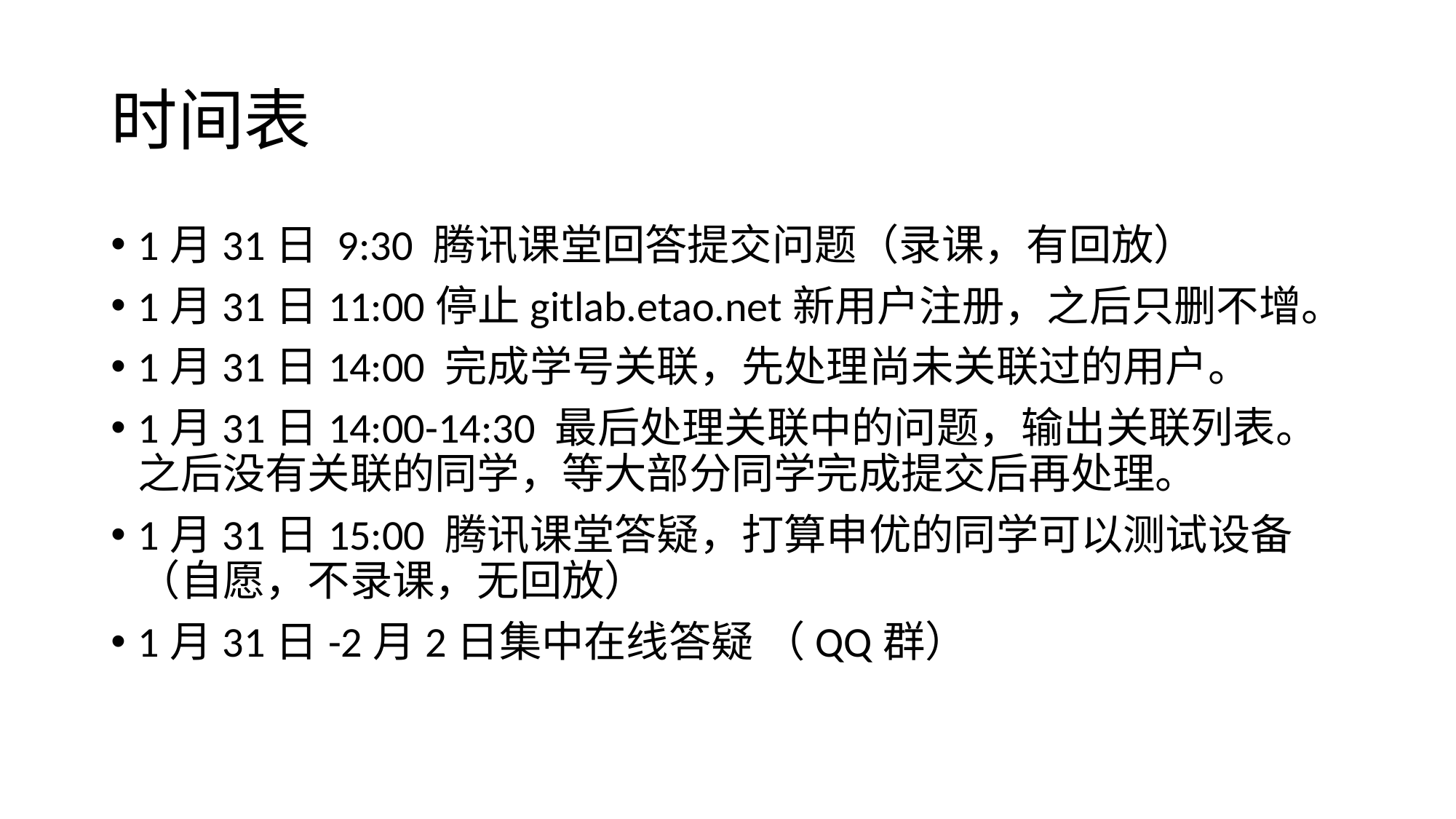

# 时间表
1月31日 9:30 腾讯课堂回答提交问题（录课，有回放）
1月31日11:00停止gitlab.etao.net新用户注册，之后只删不增。
1月31日14:00 完成学号关联，先处理尚未关联过的用户。
1月31日14:00-14:30 最后处理关联中的问题，输出关联列表。之后没有关联的同学，等大部分同学完成提交后再处理。
1月31日15:00 腾讯课堂答疑，打算申优的同学可以测试设备 （自愿，不录课，无回放）
1月31日-2月2日集中在线答疑 （QQ群）